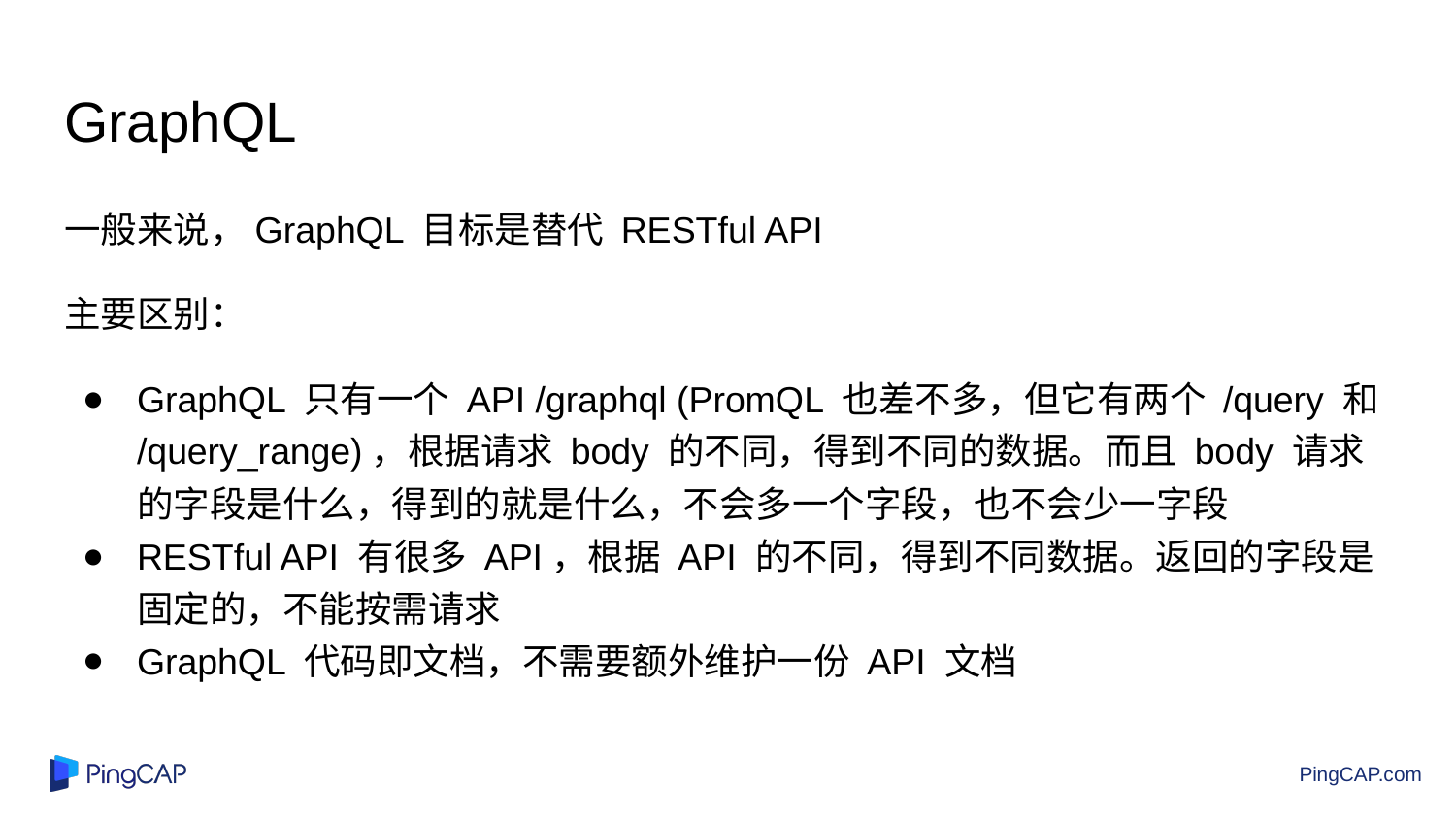

# GraphQL
一般来说，GraphQL 目标是替代 RESTful API
主要区别：
GraphQL 只有一个 API /graphql (PromQL 也差不多，但它有两个 /query 和 /query_range)，根据请求 body 的不同，得到不同的数据。而且 body 请求的字段是什么，得到的就是什么，不会多一个字段，也不会少一字段
RESTful API 有很多 API，根据 API 的不同，得到不同数据。返回的字段是固定的，不能按需请求
GraphQL 代码即文档，不需要额外维护一份 API 文档